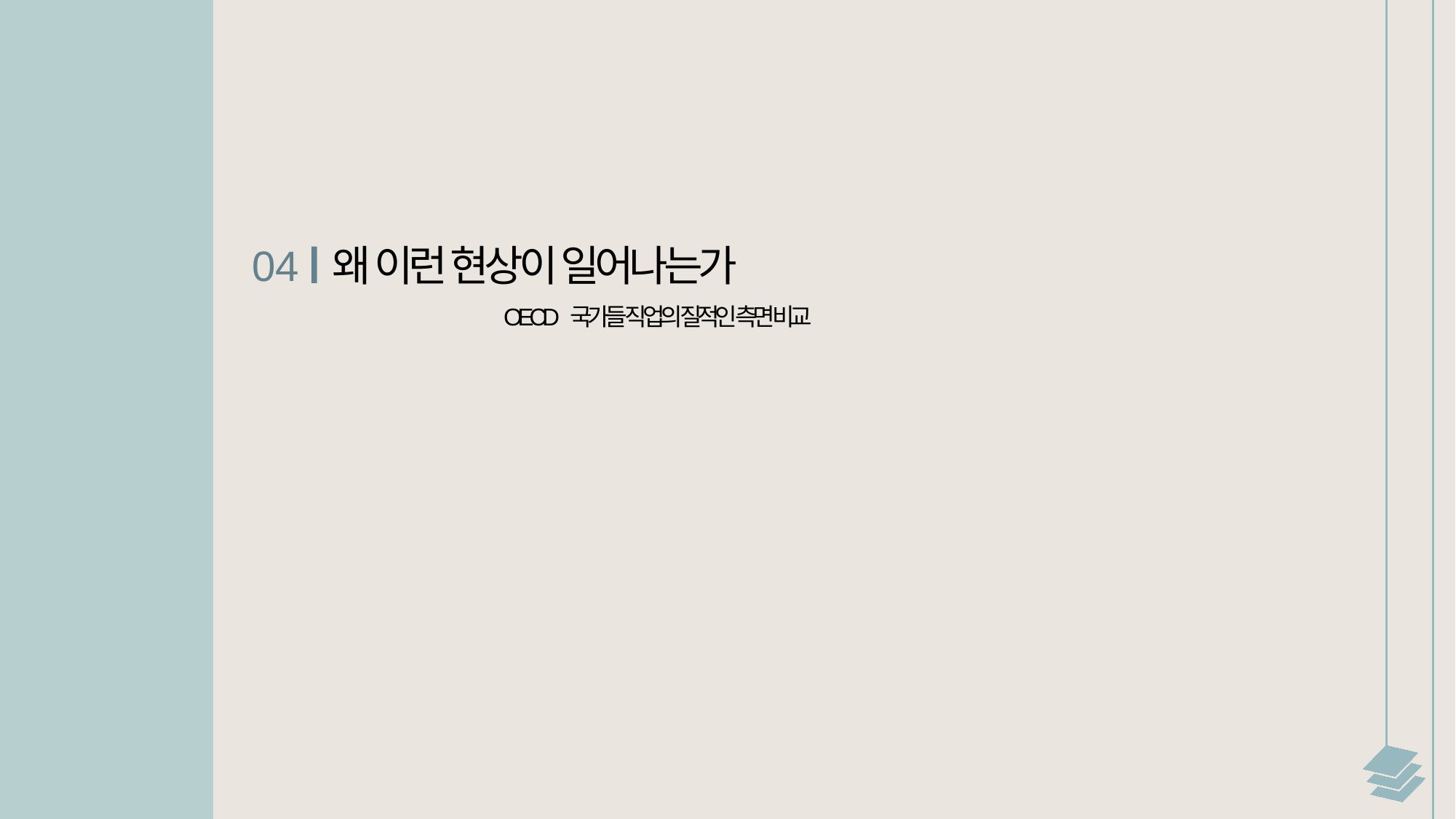

04
왜 이런 현상이 일어나는가

OECD  국가들 직업의 질적인 측면 비교